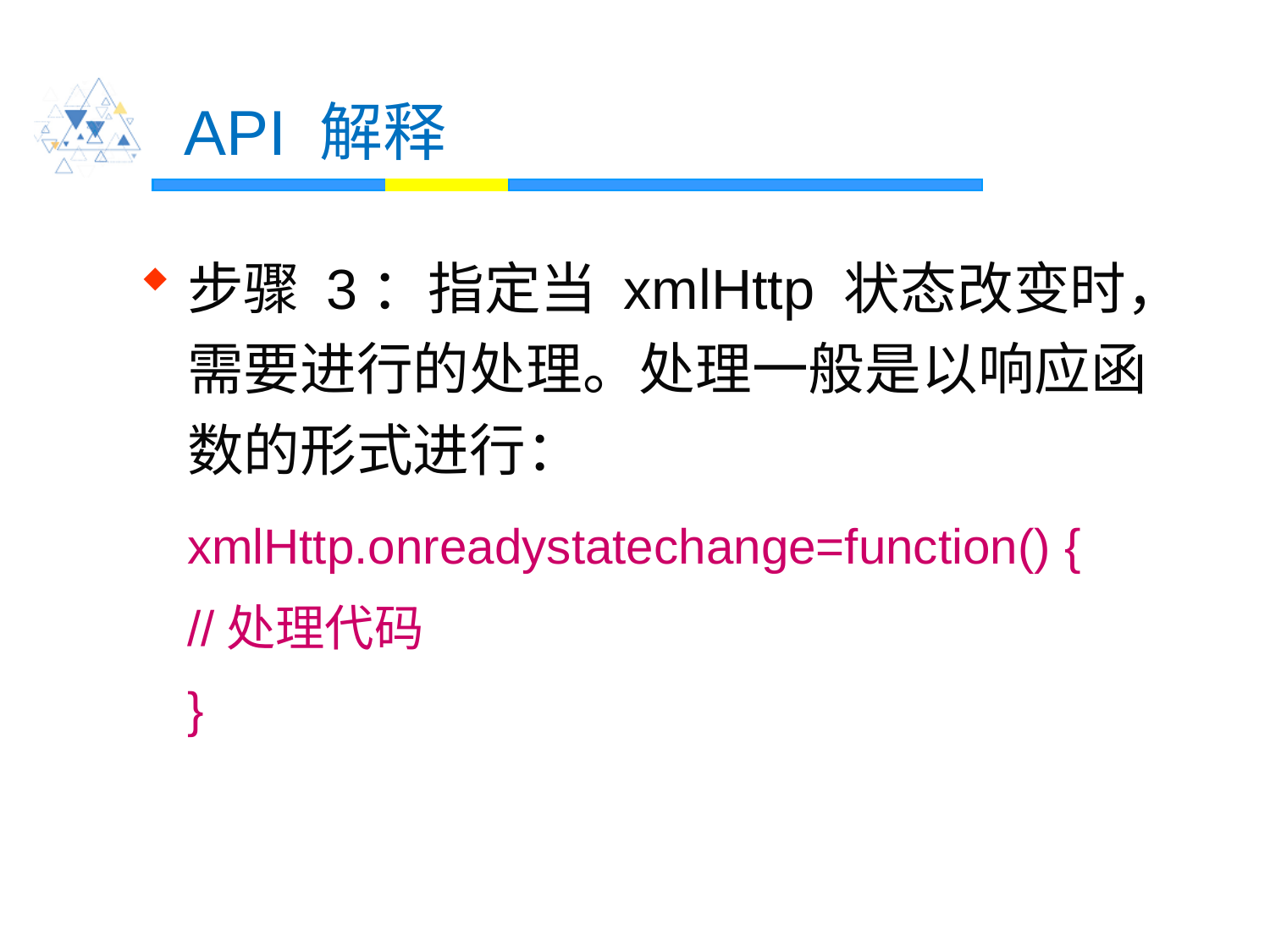

# API 解释
步骤 3：指定当 xmlHttp 状态改变时，需要进行的处理。处理一般是以响应函数的形式进行：
	xmlHttp.onreadystatechange=function() {
	//处理代码
	}